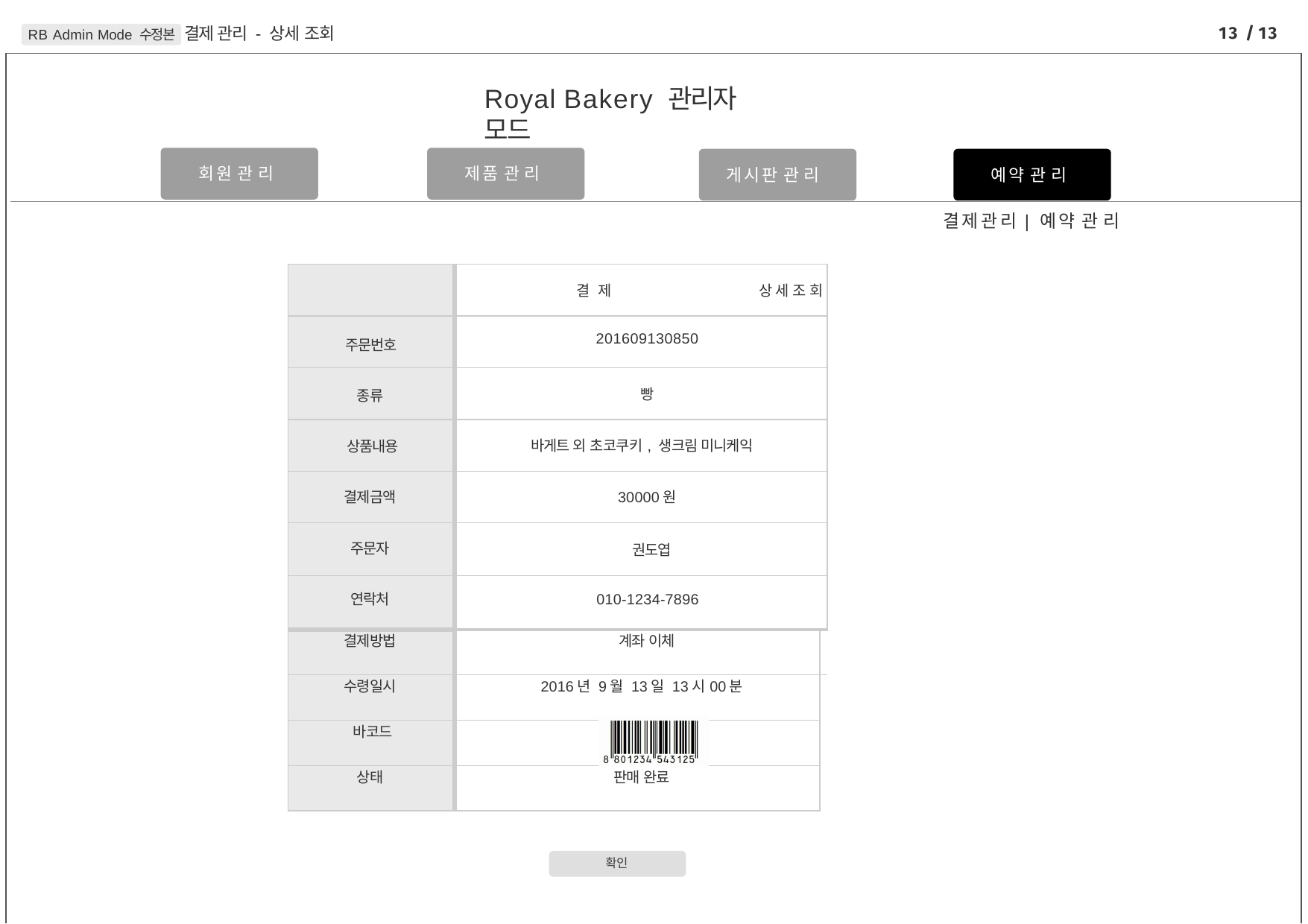

13 / 13
RB Admin Mode 수정본   결제 관리 - 상세 조회

Royal Bakery 관리자 모드

회 원  관 리
제 품  관 리
게 시 판  관 리
예 약  관 리

결 제 관 리 | 예 약  관 리
|  | 결 제 상 세 조 회 |  |
| --- | --- | --- |
| 주문번호 | 201609130850 |  |
| 종류 | 빵 |  |
| 상품내용 | 바게트 외 초코쿠키, 생크림 미니케익 |  |
| 결제금액 | 30000원 |  |
| 주문자 | 권도엽 |  |
| 연락처 | 010-1234-7896 |  |
| 결제방법 | 계좌 이체 |  |
| 수령일시 | 2016년 9월 13일 13시00분 |  |
| 바코드 |  |  |
| 상태 | 판매 완료 |  |

확인